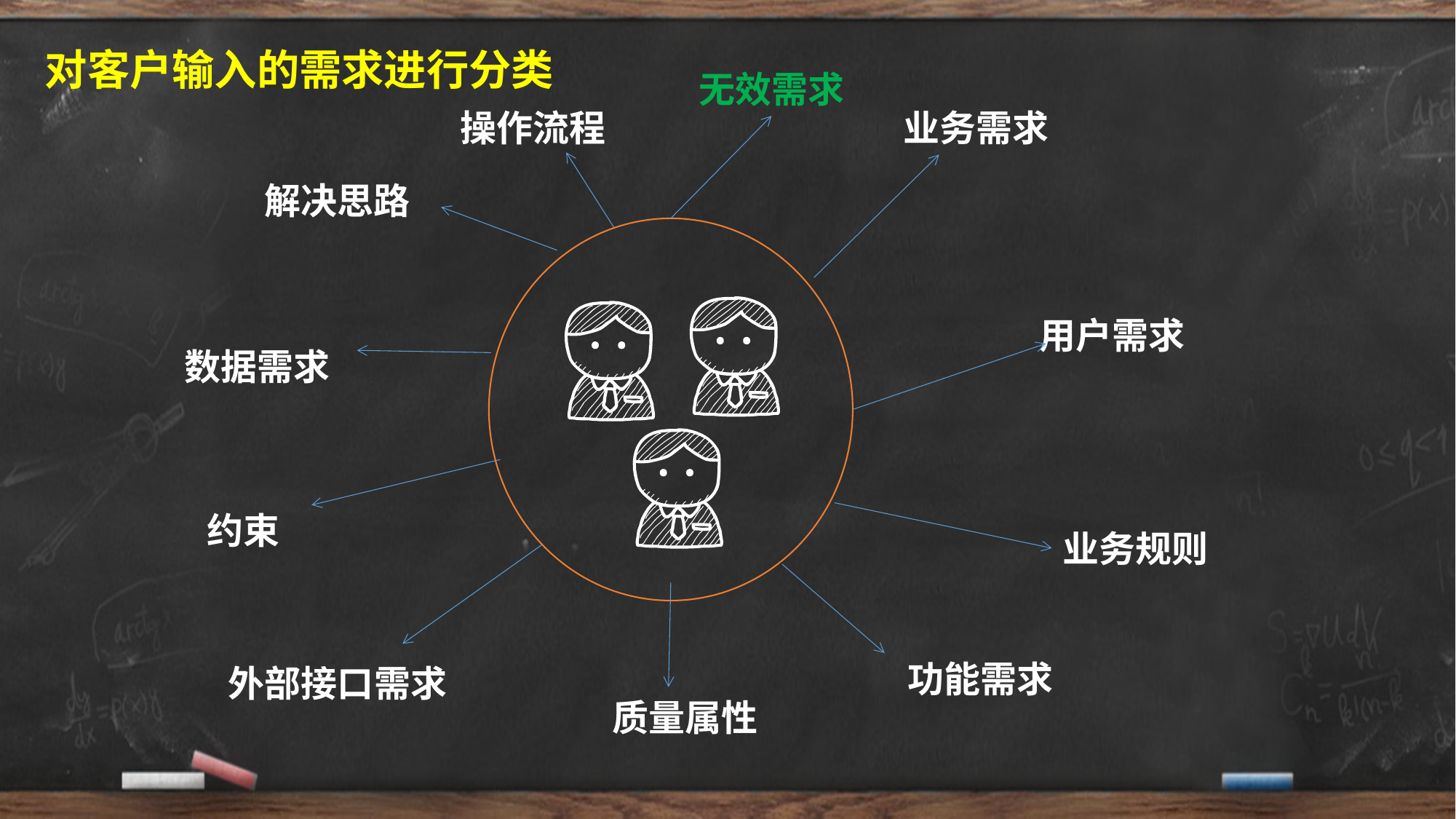

# 对客户输入的需求进行分类
无效需求
操作流程
业务需求
解决思路

用户需求
数据需求

约束
业务规则
功能需求
外部接口需求
质量属性